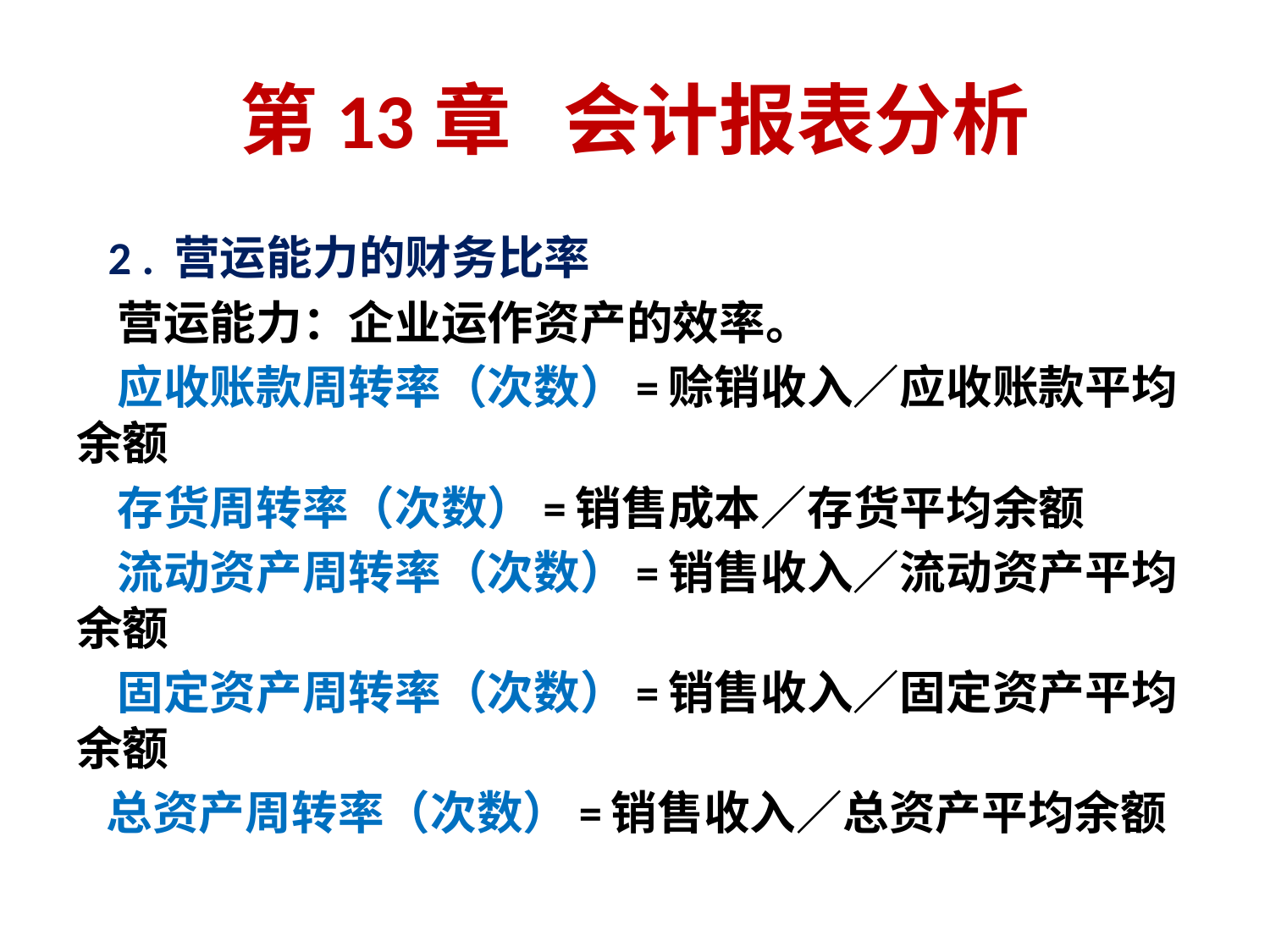

# 第13章   会计报表分析
   2 . 营运能力的财务比率
   营运能力：企业运作资产的效率。
   应收账款周转率（次数）=赊销收入∕应收账款平均余额
   存货周转率（次数）=销售成本∕存货平均余额
   流动资产周转率（次数）=销售收入∕流动资产平均余额
   固定资产周转率（次数）=销售收入∕固定资产平均余额
  总资产周转率（次数）=销售收入∕总资产平均余额